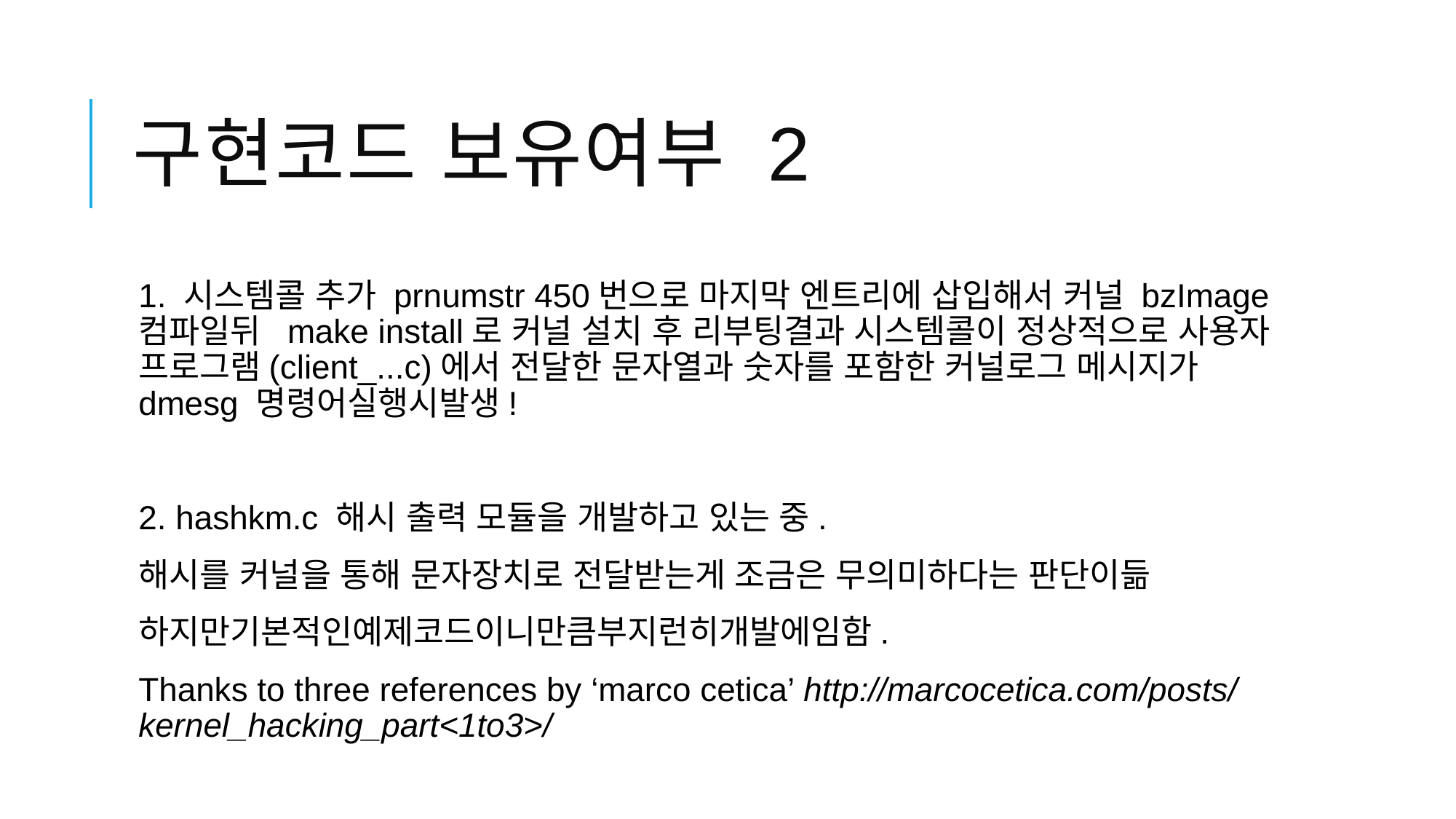

# 구현코드 보유여부 2
1. 시스템콜 추가 prnumstr 450번으로 마지막 엔트리에 삽입해서 커널 bzImage 컴파일뒤  make install로 커널 설치 후 리부팅결과 시스템콜이 정상적으로 사용자 프로그램(client_...c)에서 전달한 문자열과 숫자를 포함한 커널로그 메시지가 dmesg 명령어실행시발생!

2. hashkm.c 해시 출력 모듈을 개발하고 있는 중.
해시를 커널을 통해 문자장치로 전달받는게 조금은 무의미하다는 판단이듦
하지만기본적인예제코드이니만큼부지런히개발에임함.
Thanks to three references by ‘marco cetica’ http://marcocetica.com/posts/kernel_hacking_part<1to3>/